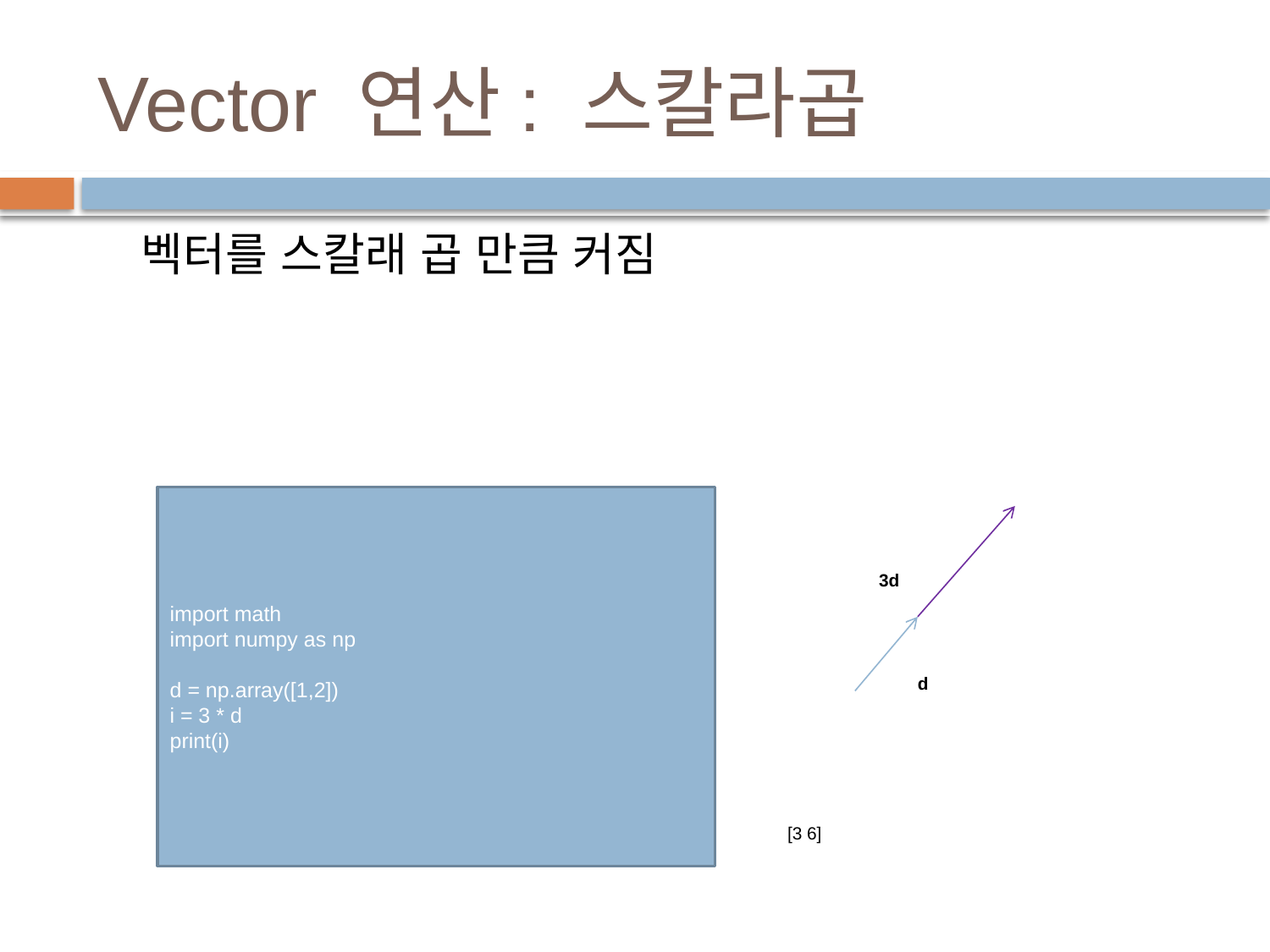

# Vector 연산: 스칼라곱
벡터를 스칼래 곱 만큼 커짐
import math
import numpy as np

d = np.array([1,2])
i = 3 * d
print(i)
3d
d
[3 6]